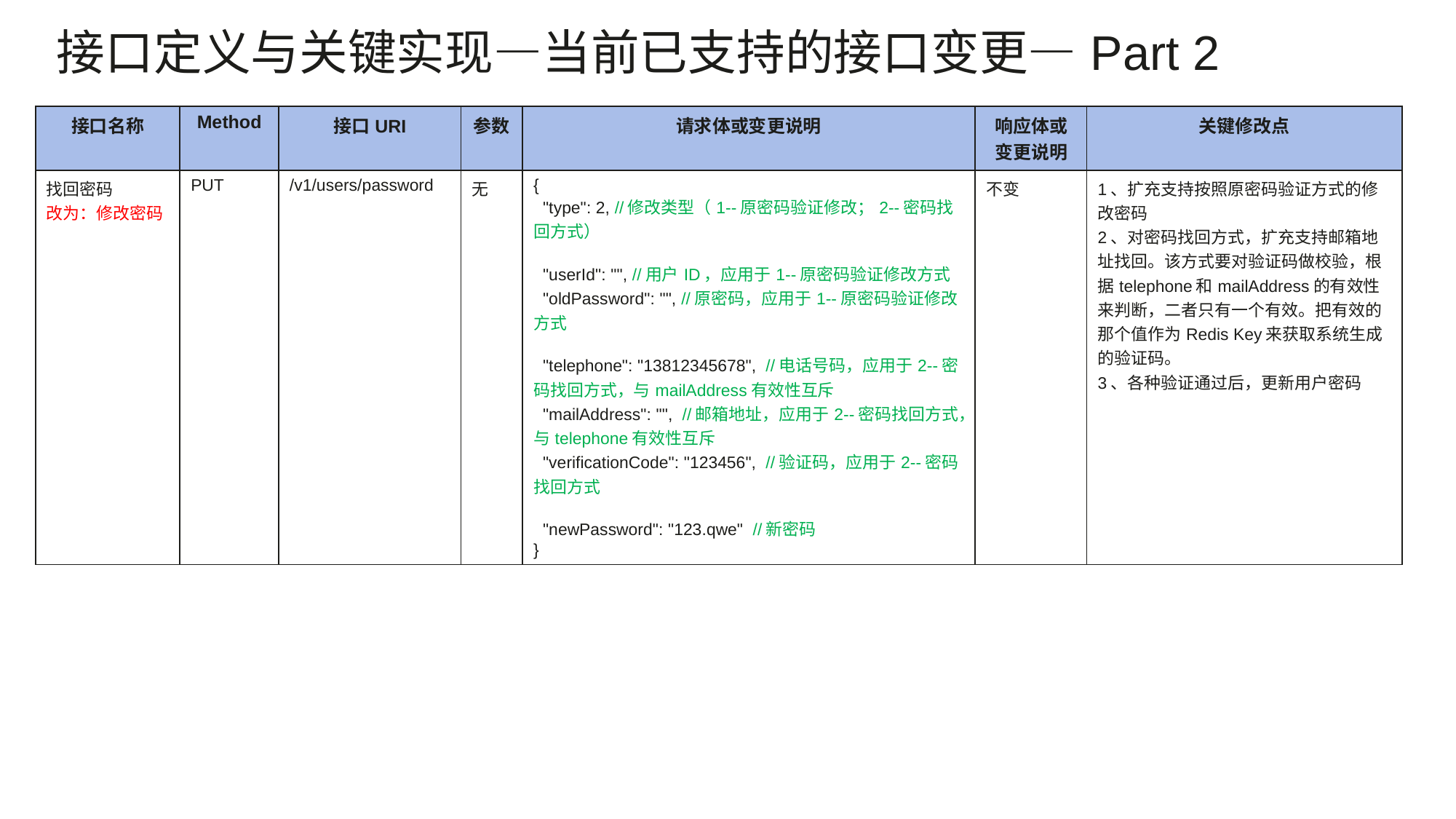

接口定义与关键实现—当前已支持的接口变更—Part 2
| 接口名称 | Method | 接口URI | 参数 | 请求体或变更说明 | 响应体或变更说明 | 关键修改点 |
| --- | --- | --- | --- | --- | --- | --- |
| 找回密码 改为：修改密码 | PUT | /v1/users/password | 无 | { "type": 2, //修改类型（1--原密码验证修改；2--密码找回方式） "userId": "", //用户ID，应用于1--原密码验证修改方式 "oldPassword": "", //原密码，应用于1--原密码验证修改方式 "telephone": "13812345678", //电话号码，应用于2--密码找回方式，与mailAddress有效性互斥 "mailAddress": "", //邮箱地址，应用于2--密码找回方式，与telephone有效性互斥 "verificationCode": "123456", //验证码，应用于2--密码找回方式 "newPassword": "123.qwe" //新密码 } | 不变 | 1、扩充支持按照原密码验证方式的修改密码 2、对密码找回方式，扩充支持邮箱地址找回。该方式要对验证码做校验，根据telephone和mailAddress的有效性来判断，二者只有一个有效。把有效的那个值作为Redis Key来获取系统生成的验证码。 3、各种验证通过后，更新用户密码 |